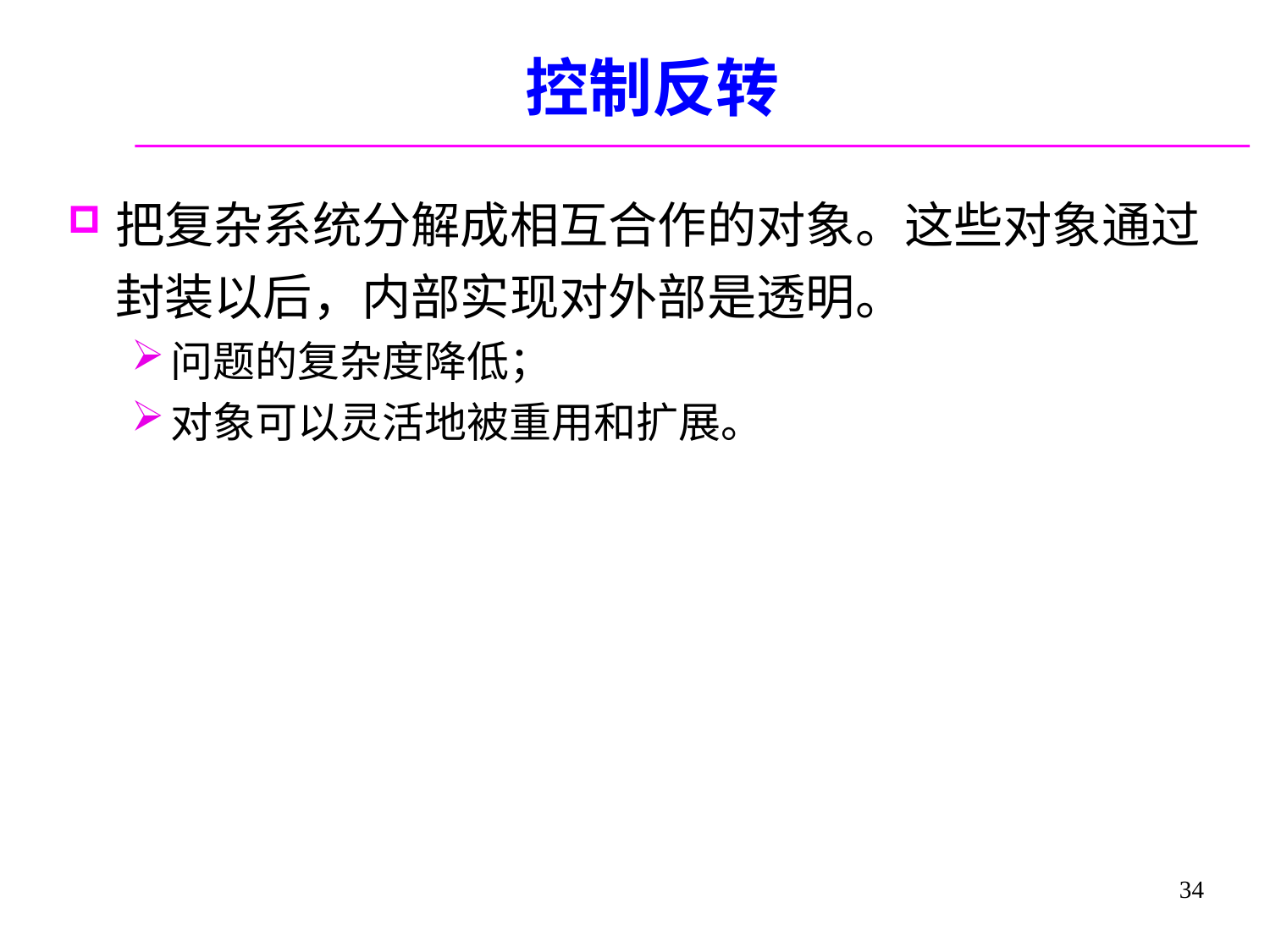

# 控制反转
把复杂系统分解成相互合作的对象。这些对象通过封装以后，内部实现对外部是透明。
问题的复杂度降低；
对象可以灵活地被重用和扩展。
34